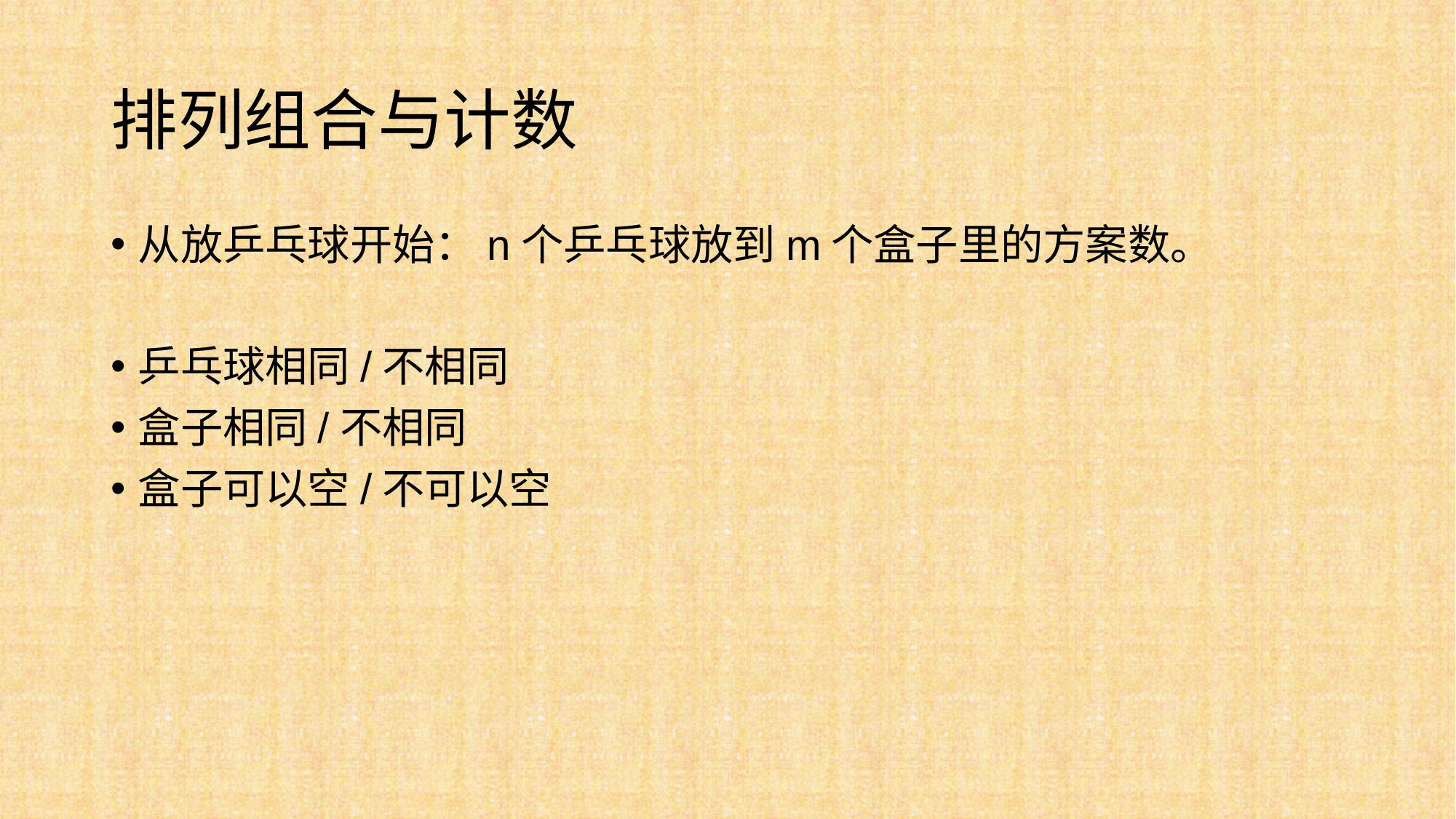

# 排列组合与计数
从放乒乓球开始：n个乒乓球放到m个盒子里的方案数。

乒乓球相同/不相同
盒子相同/不相同
盒子可以空/不可以空